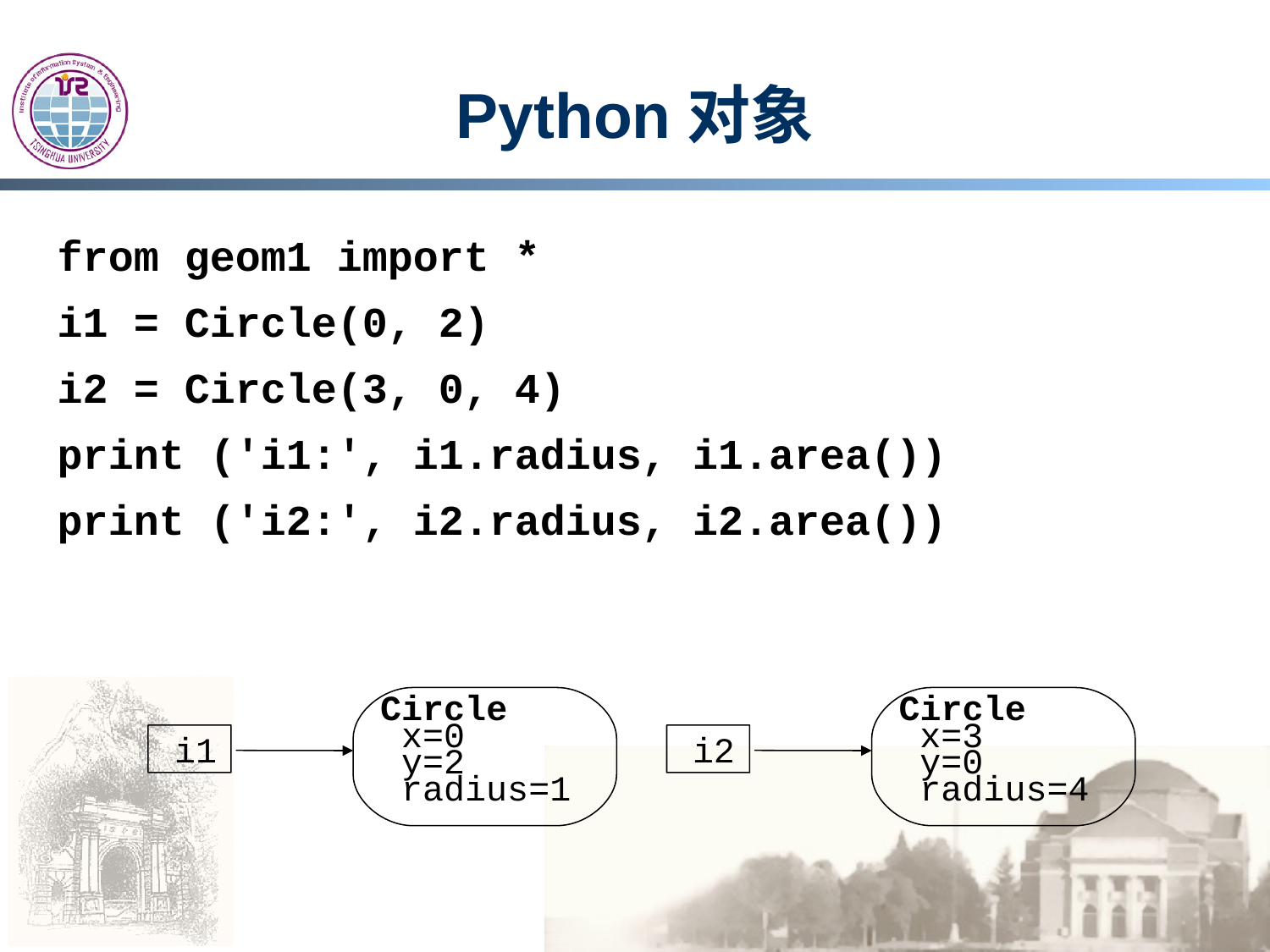

# Python对象
from geom1 import *
i1 = Circle(0, 2)
i2 = Circle(3, 0, 4)
print ('i1:', i1.radius, i1.area())
print ('i2:', i2.radius, i2.area())

Circle
 x=0
 y=2
 radius=1

i1

Circle
 x=3
 y=0
 radius=4

i2